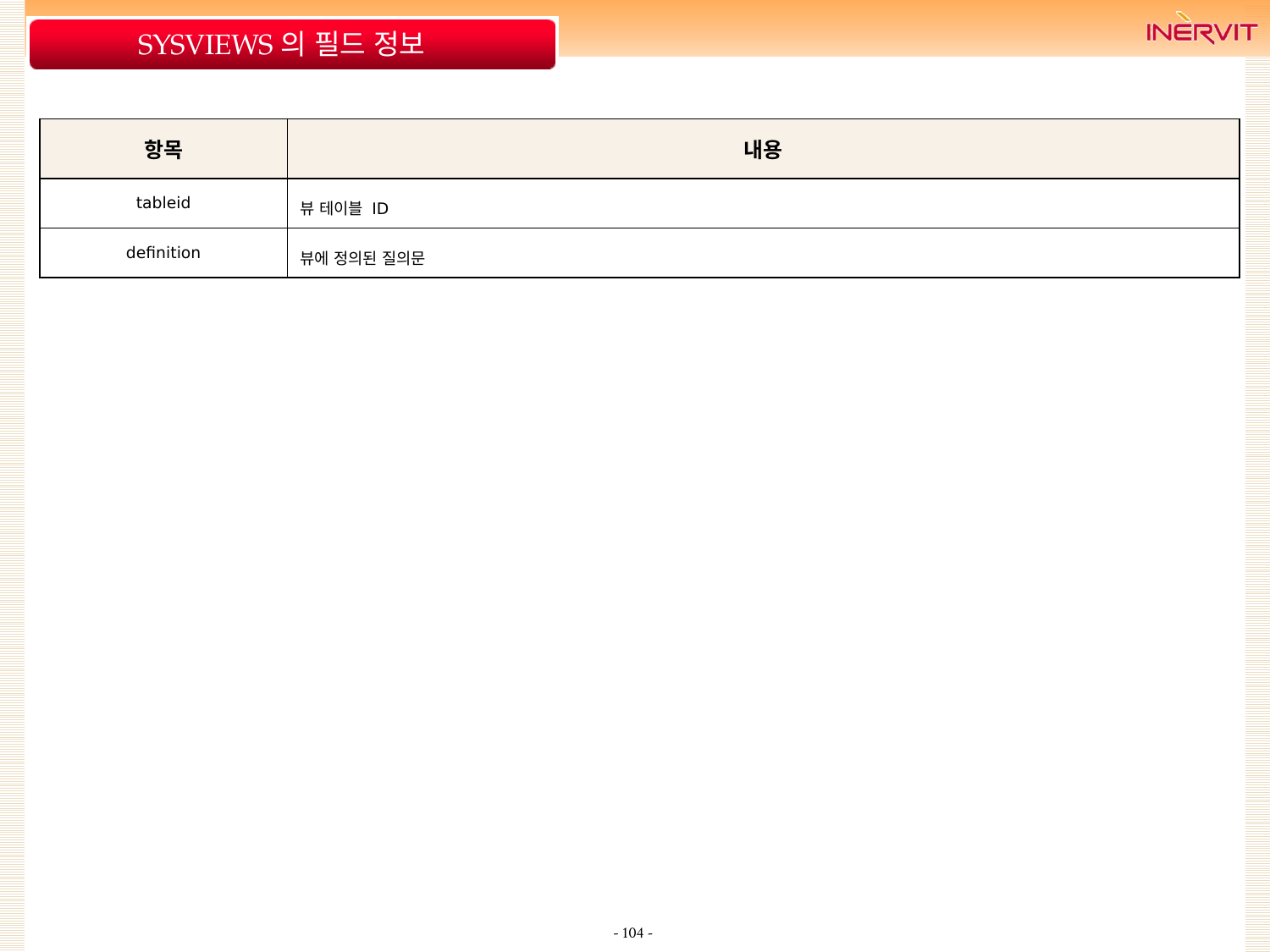

# SYSVIEWS의 필드 정보
| 항목 | 내용 |
| --- | --- |
| tableid | 뷰 테이블 ID |
| definition | 뷰에 정의된 질의문 |
- 104 -